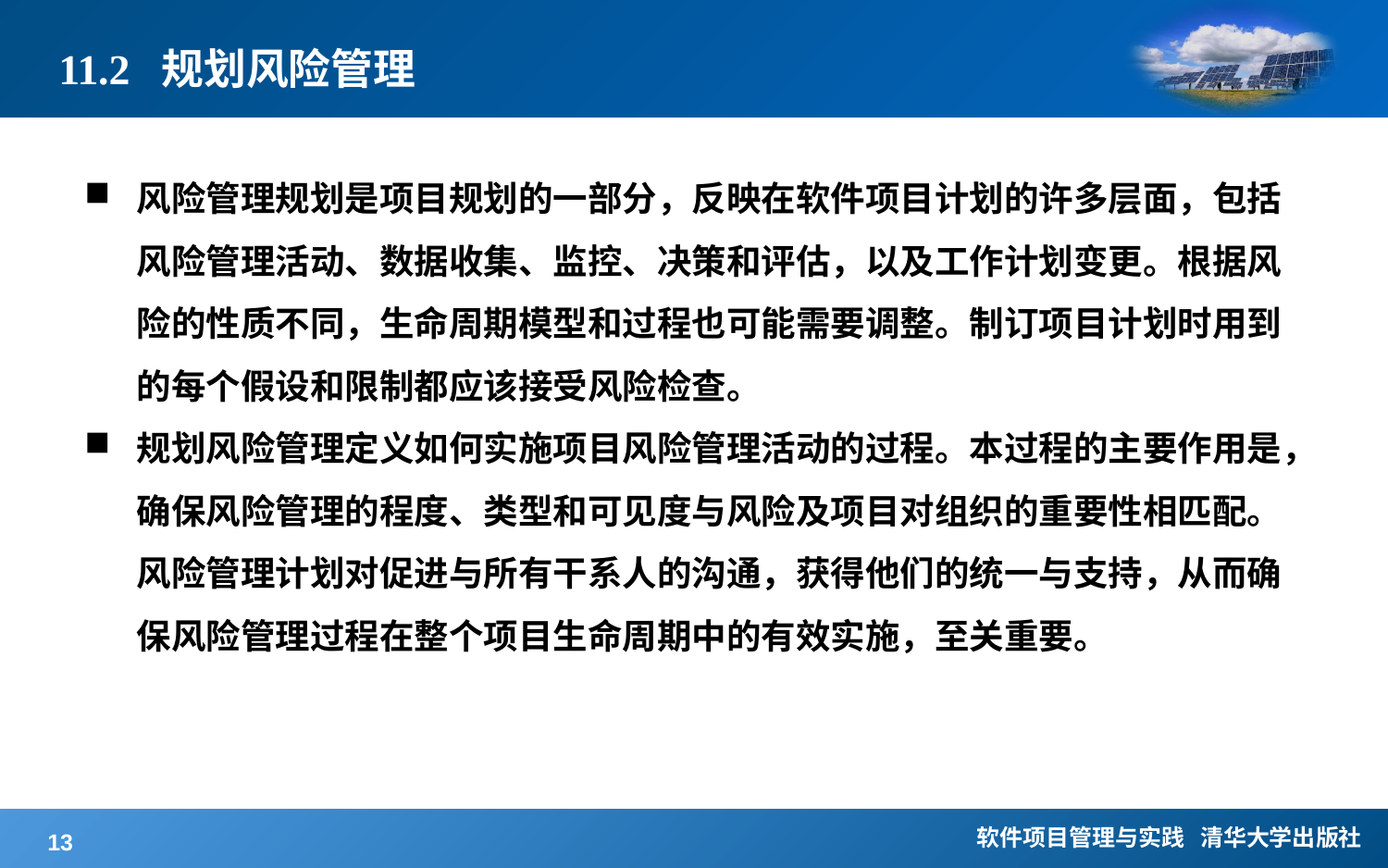

# 11.2  规划风险管理
风险管理规划是项目规划的一部分，反映在软件项目计划的许多层面，包括风险管理活动、数据收集、监控、决策和评估，以及工作计划变更。根据风险的性质不同，生命周期模型和过程也可能需要调整。制订项目计划时用到的每个假设和限制都应该接受风险检查。
规划风险管理定义如何实施项目风险管理活动的过程。本过程的主要作用是，确保风险管理的程度、类型和可见度与风险及项目对组织的重要性相匹配。风险管理计划对促进与所有干系人的沟通，获得他们的统一与支持，从而确保风险管理过程在整个项目生命周期中的有效实施，至关重要。